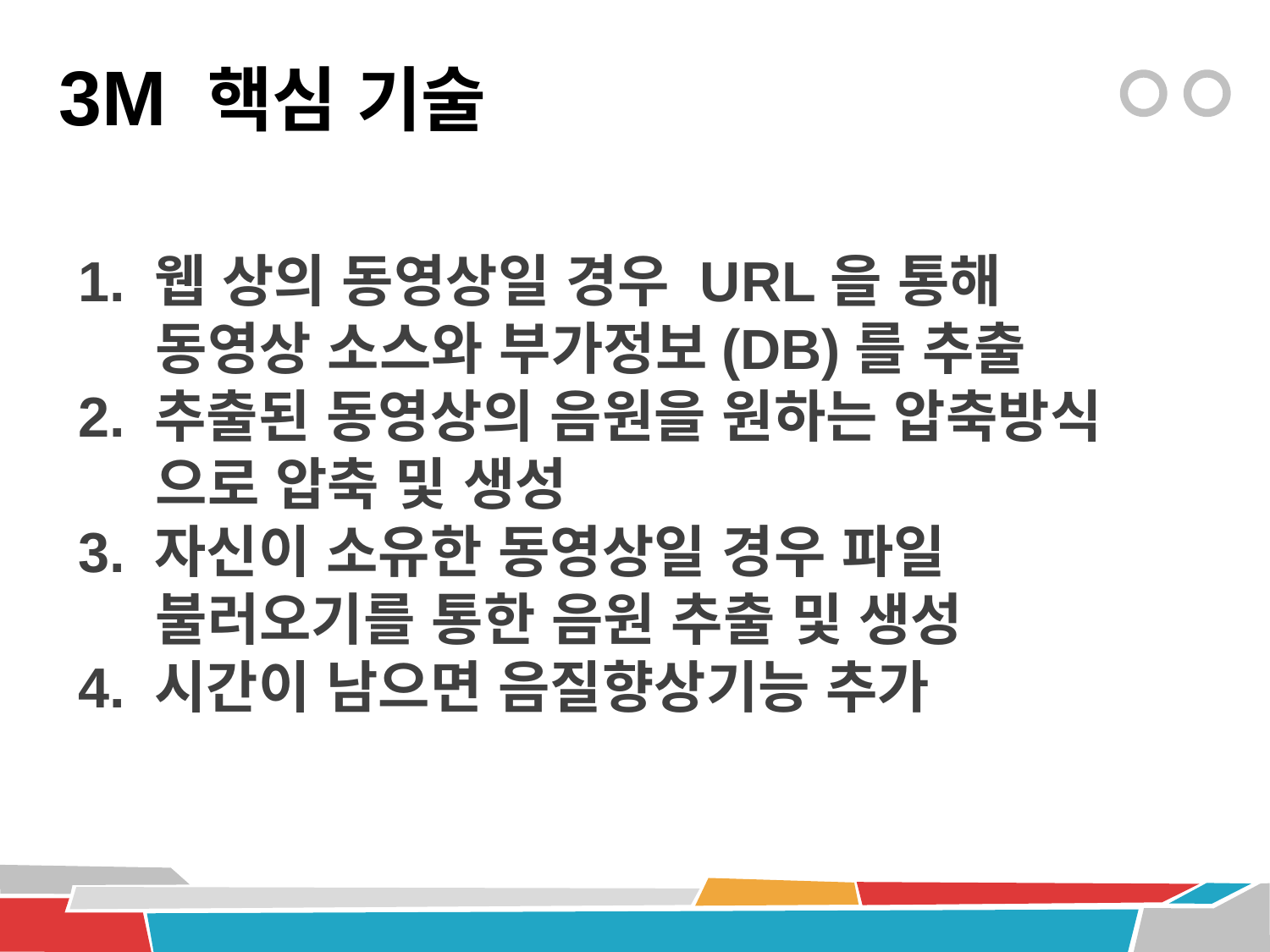

# 3M 핵심 기술
 1. 웹 상의 동영상일 경우 URL을 통해
     동영상 소스와 부가정보(DB)를 추출
 2. 추출된 동영상의 음원을 원하는 압축방식
     으로 압축 및 생성
 3. 자신이 소유한 동영상일 경우 파일
     불러오기를 통한 음원 추출 및 생성
 4. 시간이 남으면 음질향상기능 추가